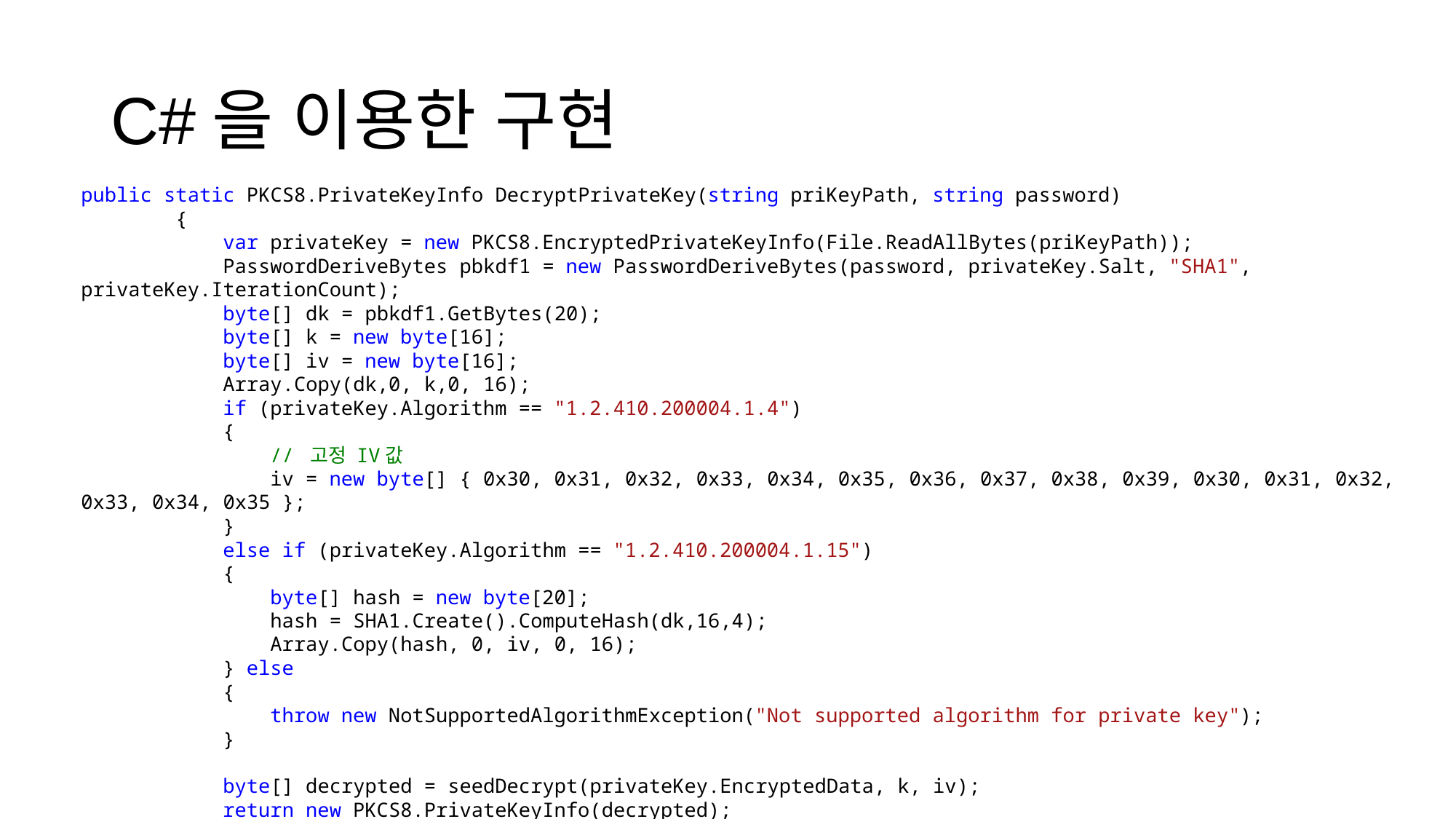

# C#을 이용한 구현
public static PKCS8.PrivateKeyInfo DecryptPrivateKey(string priKeyPath, string password)
        {
            var privateKey = new PKCS8.EncryptedPrivateKeyInfo(File.ReadAllBytes(priKeyPath));
            PasswordDeriveBytes pbkdf1 = new PasswordDeriveBytes(password, privateKey.Salt, "SHA1", privateKey.IterationCount);
            byte[] dk = pbkdf1.GetBytes(20);
            byte[] k = new byte[16];
            byte[] iv = new byte[16];
            Array.Copy(dk,0, k,0, 16);
            if (privateKey.Algorithm == "1.2.410.200004.1.4")
            {
                // 고정 IV값
                iv = new byte[] { 0x30, 0x31, 0x32, 0x33, 0x34, 0x35, 0x36, 0x37, 0x38, 0x39, 0x30, 0x31, 0x32, 0x33, 0x34, 0x35 };
            }
            else if (privateKey.Algorithm == "1.2.410.200004.1.15")
            {
                byte[] hash = new byte[20];
                hash = SHA1.Create().ComputeHash(dk,16,4);
                Array.Copy(hash, 0, iv, 0, 16);
            } else
            {
                throw new NotSupportedAlgorithmException("Not supported algorithm for private key");
            }

            byte[] decrypted = seedDecrypt(privateKey.EncryptedData, k, iv);
            return new PKCS8.PrivateKeyInfo(decrypted);
        }